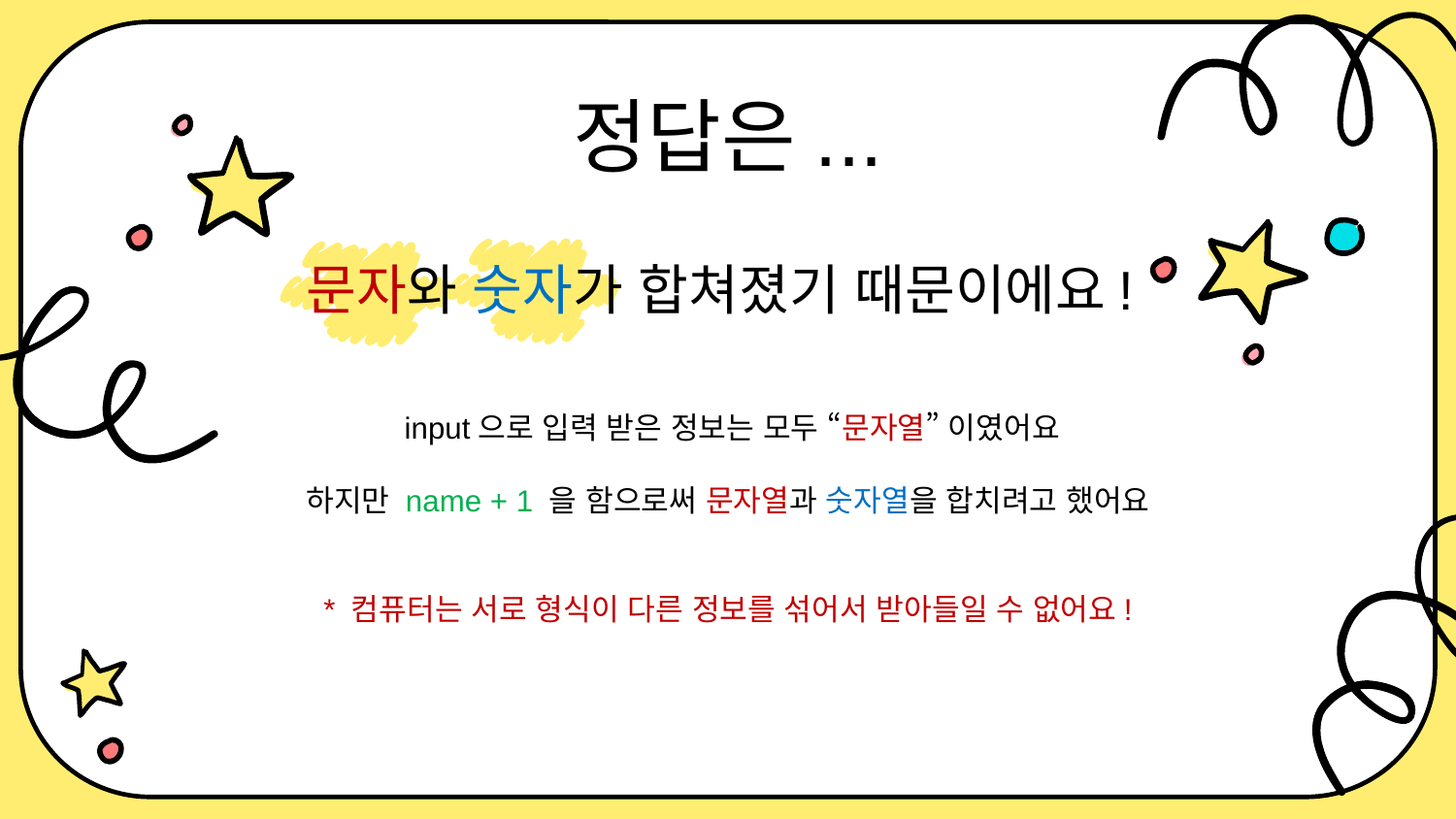

# 정답은...

문자와 숫자가 합쳐졌기 때문이에요!
 input으로 입력 받은 정보는 모두 “문자열” 이였어요

하지만 name + 1 을 함으로써 문자열과 숫자열을 합치려고 했어요

* 컴퓨터는 서로 형식이 다른 정보를 섞어서 받아들일 수 없어요!